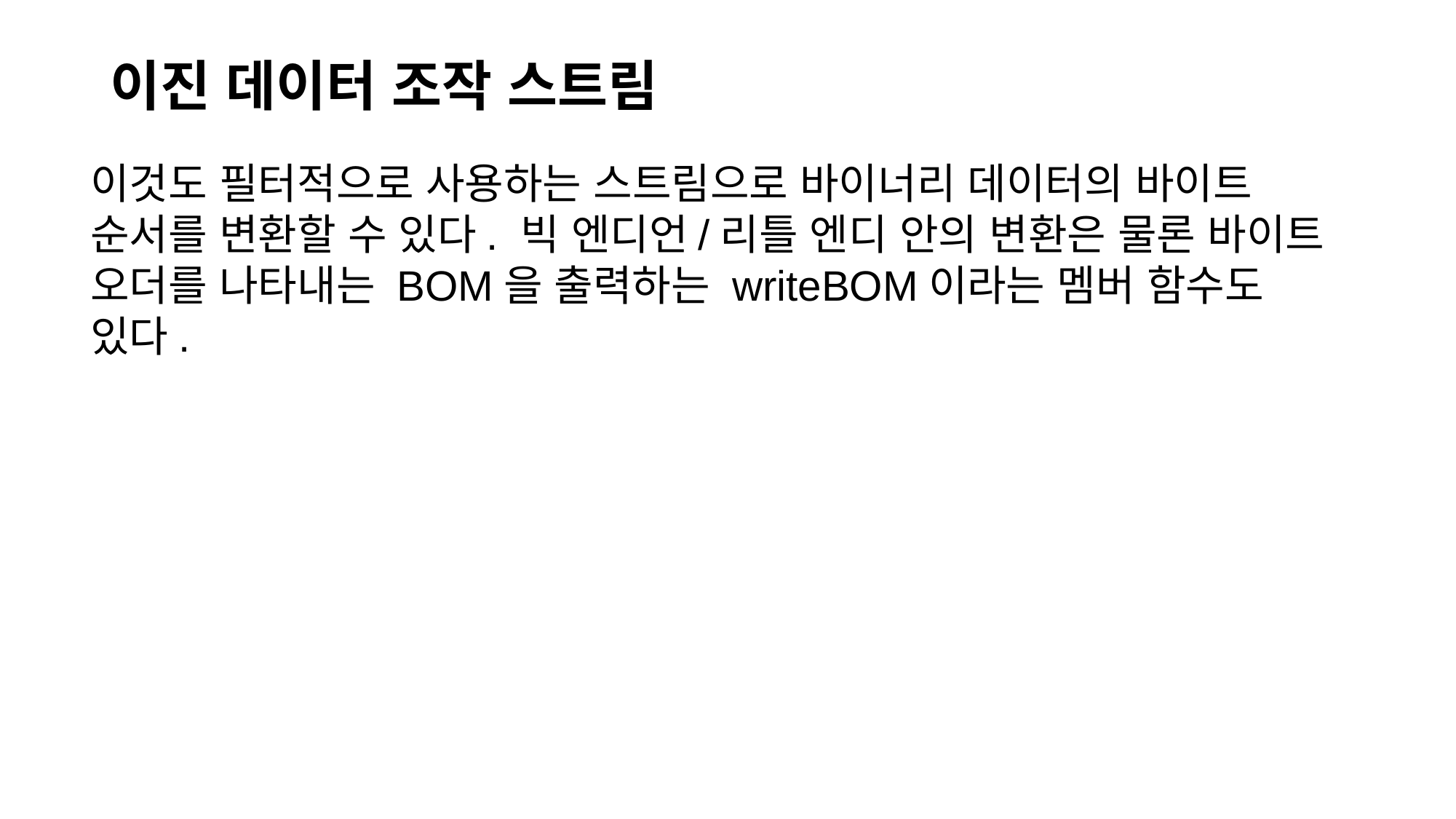

이진 데이터 조작 스트림
이것도 필터적으로 사용하는 스트림으로 바이너리 데이터의 바이트 순서를 변환할 수 있다. 빅 엔디언/리틀 엔디 안의 변환은 물론 바이트 오더를 나타내는 BOM을 출력하는 writeBOM이라는 멤버 함수도 있다.